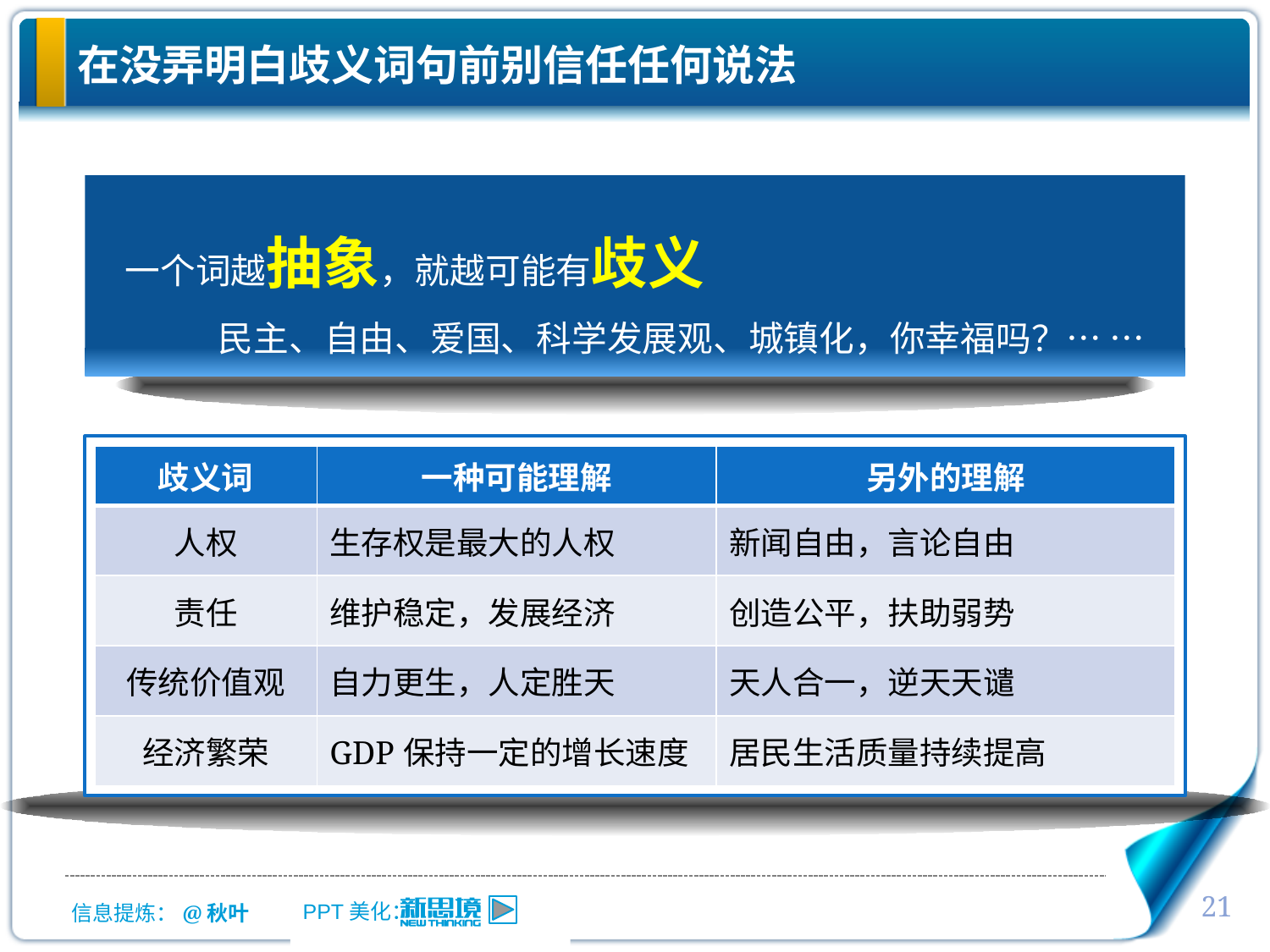

# 在没弄明白歧义词句前别信任任何说法
一个词越抽象，就越可能有歧义
民主、自由、爱国、科学发展观、城镇化，你幸福吗？… …

| 歧义词 | 一种可能理解 | 另外的理解 |
| --- | --- | --- |
| 人权 | 生存权是最大的人权 | 新闻自由，言论自由 |
| 责任 | 维护稳定，发展经济 | 创造公平，扶助弱势 |
| 传统价值观 | 自力更生，人定胜天 | 天人合一，逆天天谴 |
| 经济繁荣 | GDP保持一定的增长速度 | 居民生活质量持续提高 |

21